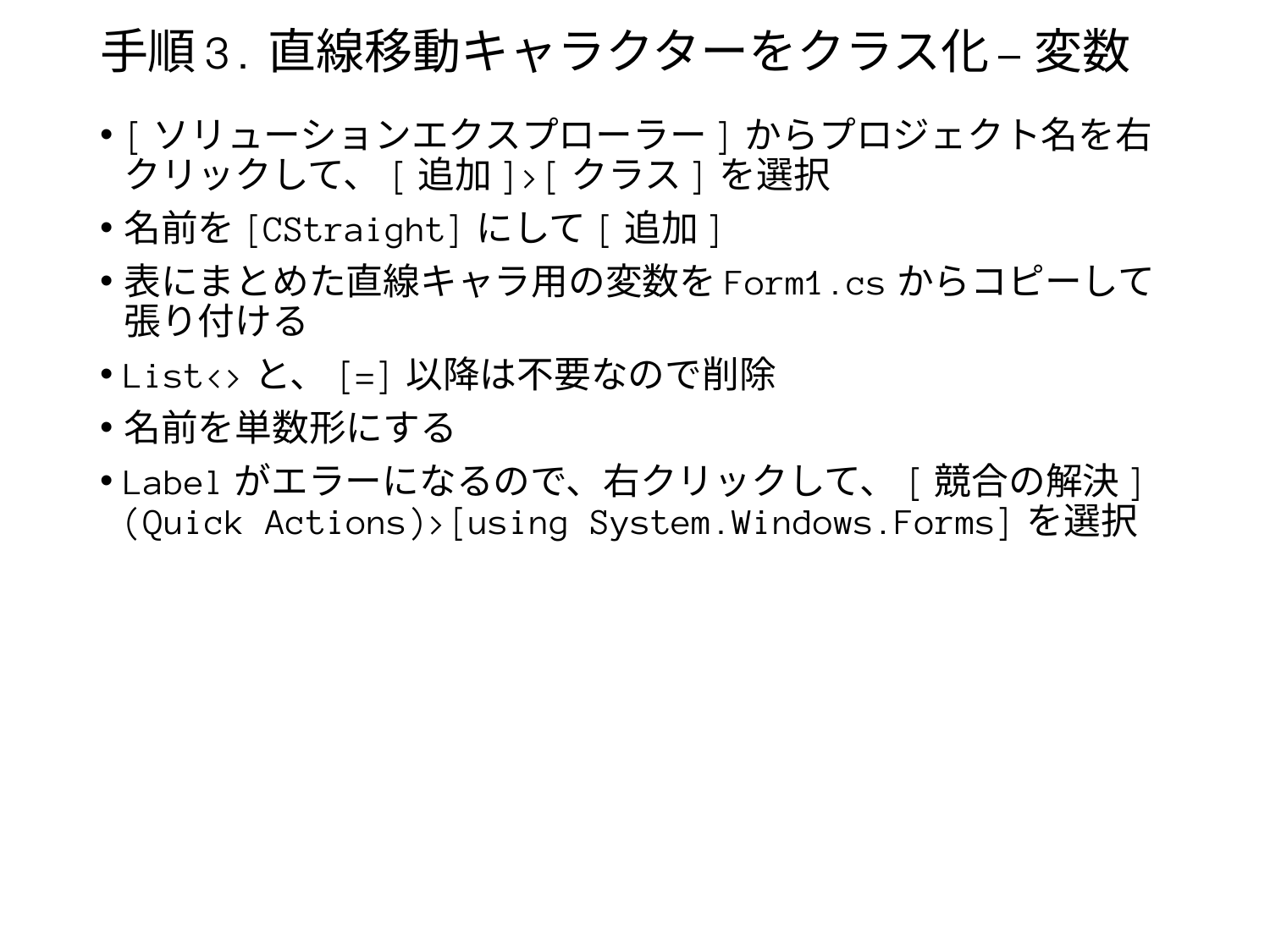

# 手順3.直線移動キャラクターをクラス化-変数
[ソリューションエクスプローラー]からプロジェクト名を右クリックして、[追加]>[クラス]を選択
名前を[CStraight]にして[追加]
表にまとめた直線キャラ用の変数をForm1.csからコピーして張り付ける
List<>と、[=]以降は不要なので削除
名前を単数形にする
Labelがエラーになるので、右クリックして、[競合の解決](Quick Actions)>[using System.Windows.Forms]を選択